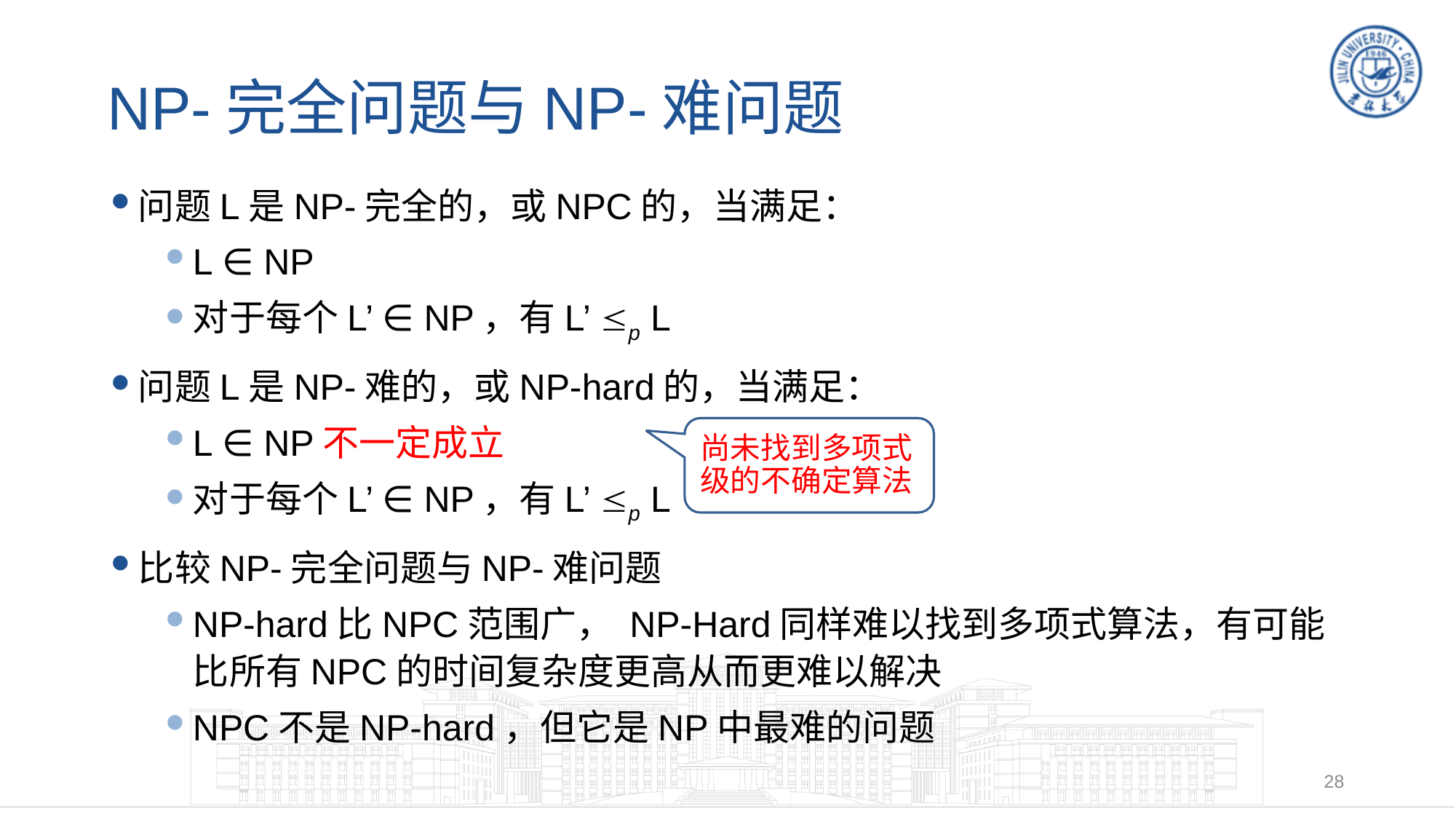

# NP-完全问题与NP-难问题
问题L是NP-完全的，或NPC的，当满足：
L ∈ NP
对于每个L’ ∈ NP，有L’ ≤p L
问题L是NP-难的，或NP-hard的，当满足：
L ∈ NP不一定成立
对于每个L’ ∈ NP，有L’ ≤p L
比较NP-完全问题与NP-难问题
NP-hard比NPC范围广， NP-Hard同样难以找到多项式算法，有可能比所有NPC的时间复杂度更高从而更难以解决
NPC不是NP-hard，但它是NP中最难的问题

尚未找到多项式级的不确定算法
28